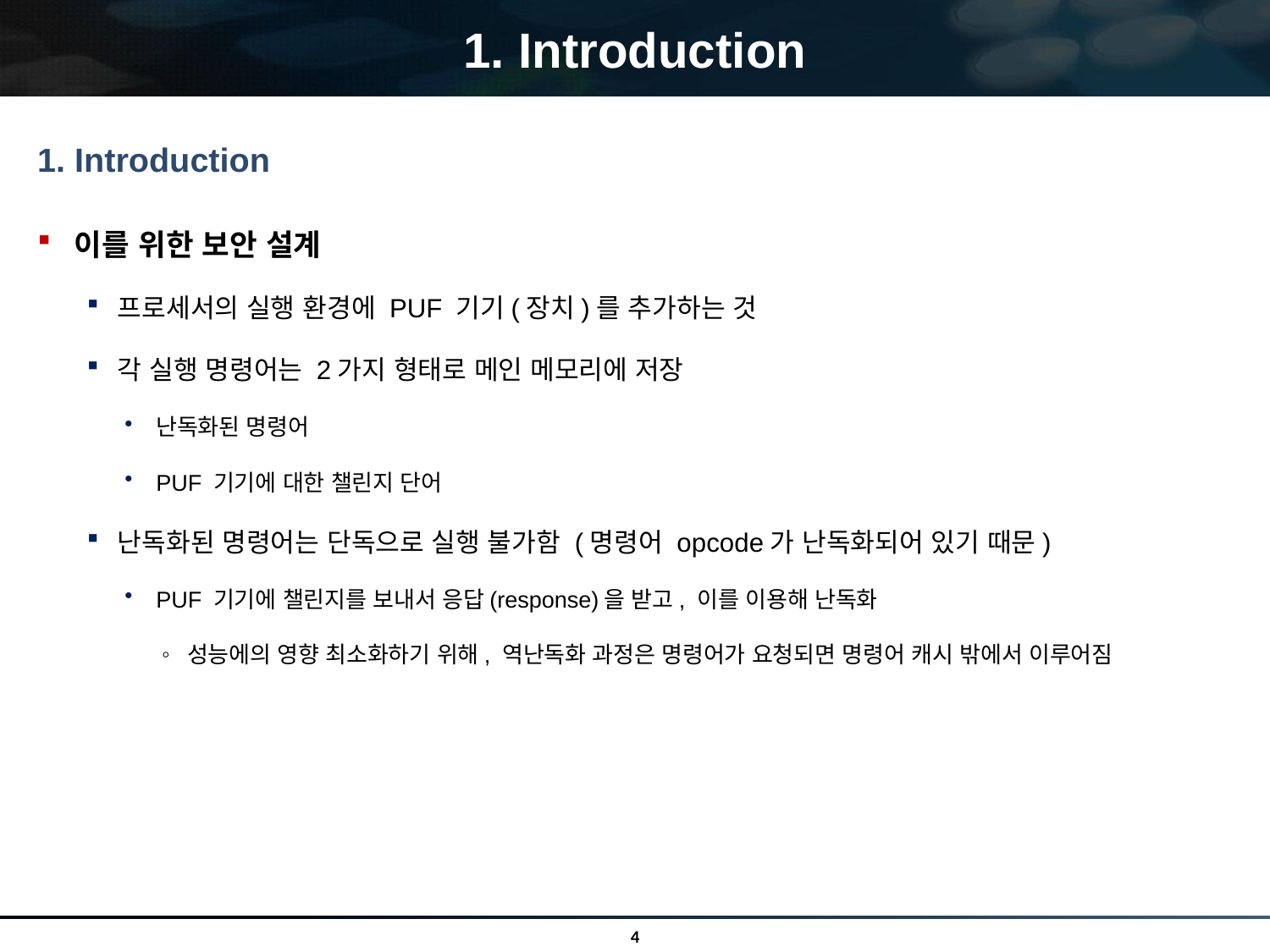

# 1. Introduction
1. Introduction
이를 위한 보안 설계
프로세서의 실행 환경에 PUF 기기(장치)를 추가하는 것
각 실행 명령어는 2가지 형태로 메인 메모리에 저장
난독화된 명령어
PUF 기기에 대한 챌린지 단어
난독화된 명령어는 단독으로 실행 불가함 (명령어 opcode가 난독화되어 있기 때문)
PUF 기기에 챌린지를 보내서 응답(response)을 받고, 이를 이용해 난독화
성능에의 영향 최소화하기 위해, 역난독화 과정은 명령어가 요청되면 명령어 캐시 밖에서 이루어짐